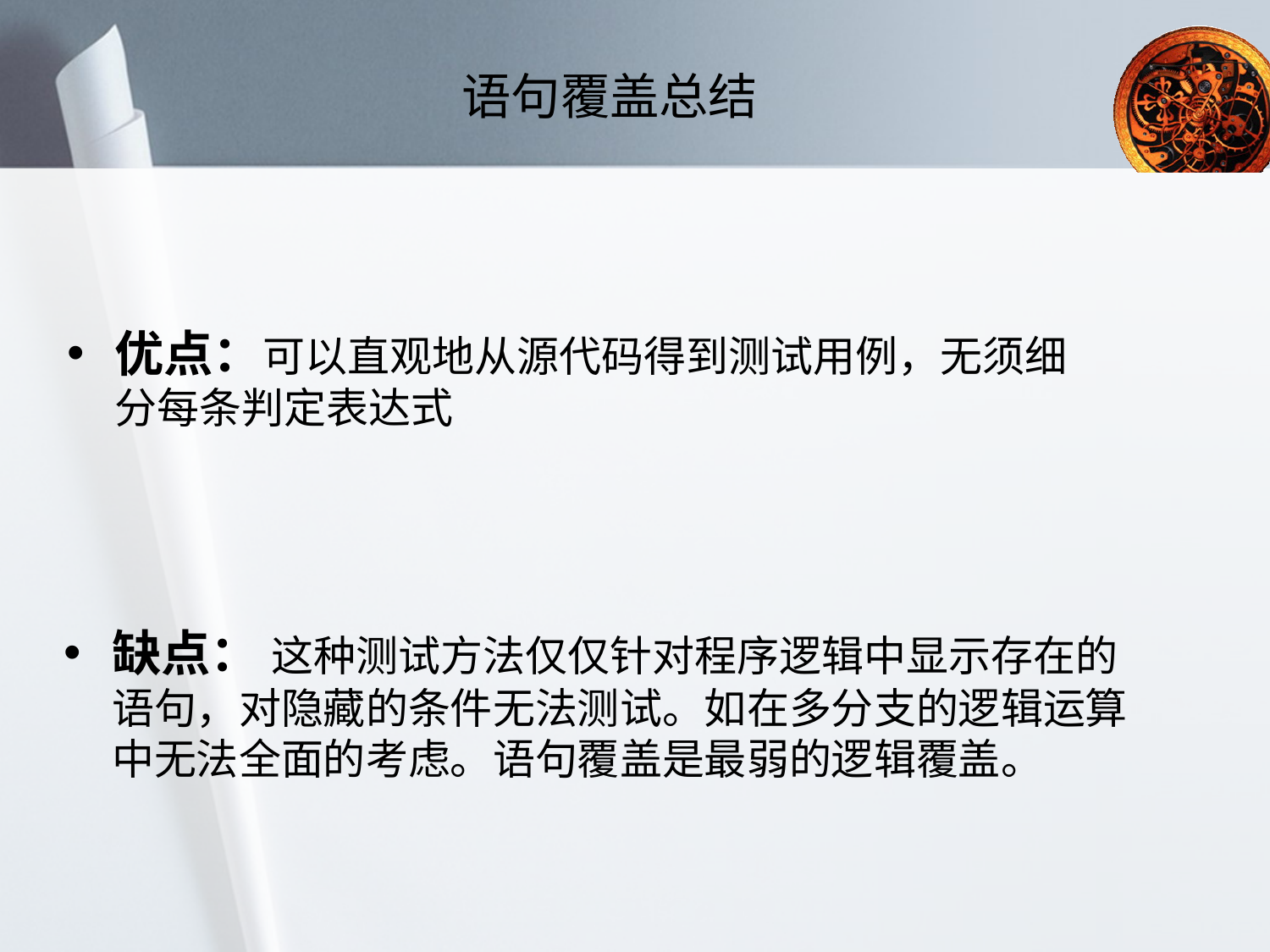

# 语句覆盖总结
优点：可以直观地从源代码得到测试用例，无须细分每条判定表达式
缺点： 这种测试方法仅仅针对程序逻辑中显示存在的语句，对隐藏的条件无法测试。如在多分支的逻辑运算中无法全面的考虑。语句覆盖是最弱的逻辑覆盖。